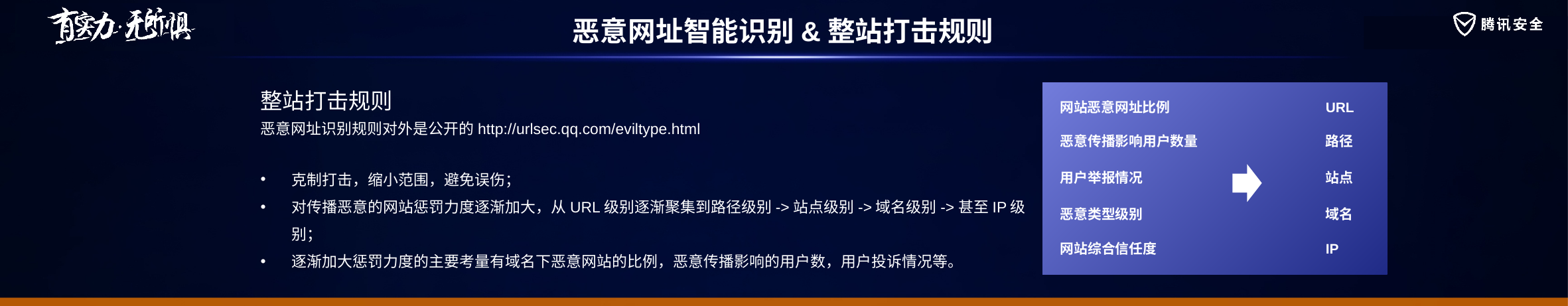

恶意网址智能识别&整站打击规则
整站打击规则
恶意网址识别规则对外是公开的http://urlsec.qq.com/eviltype.html

克制打击，缩小范围，避免误伤；
对传播恶意的网站惩罚力度逐渐加大，从URL级别逐渐聚集到路径级别->站点级别->域名级别->甚至IP级别；
逐渐加大惩罚力度的主要考量有域名下恶意网站的比例，恶意传播影响的用户数，用户投诉情况等。

网站恶意网址比例
URL
恶意传播影响用户数量
路径
用户举报情况
站点

恶意类型级别
域名
网站综合信任度
IP